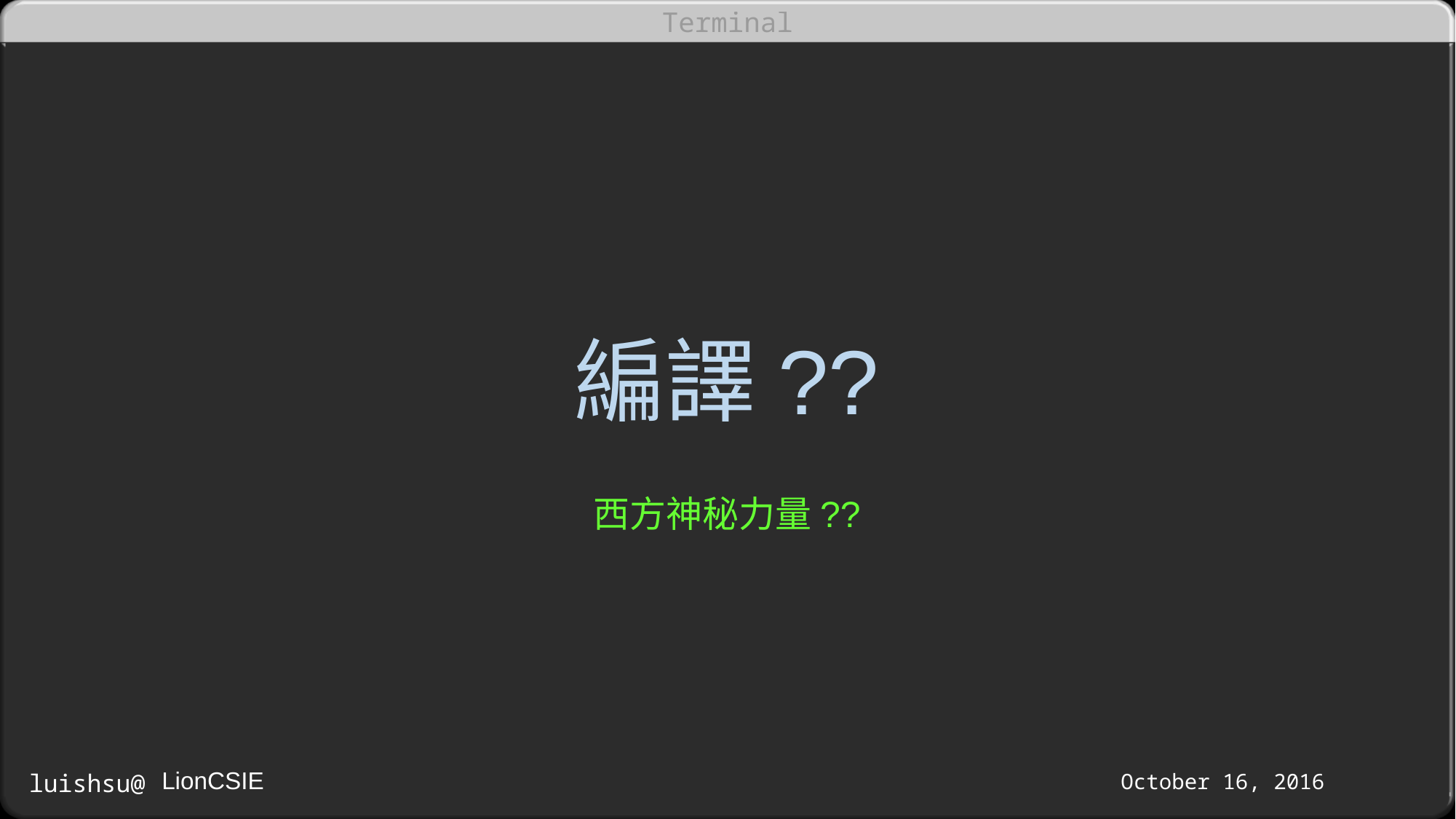

# 編譯??
西方神秘力量??
LionCSIE
October 16, 2016